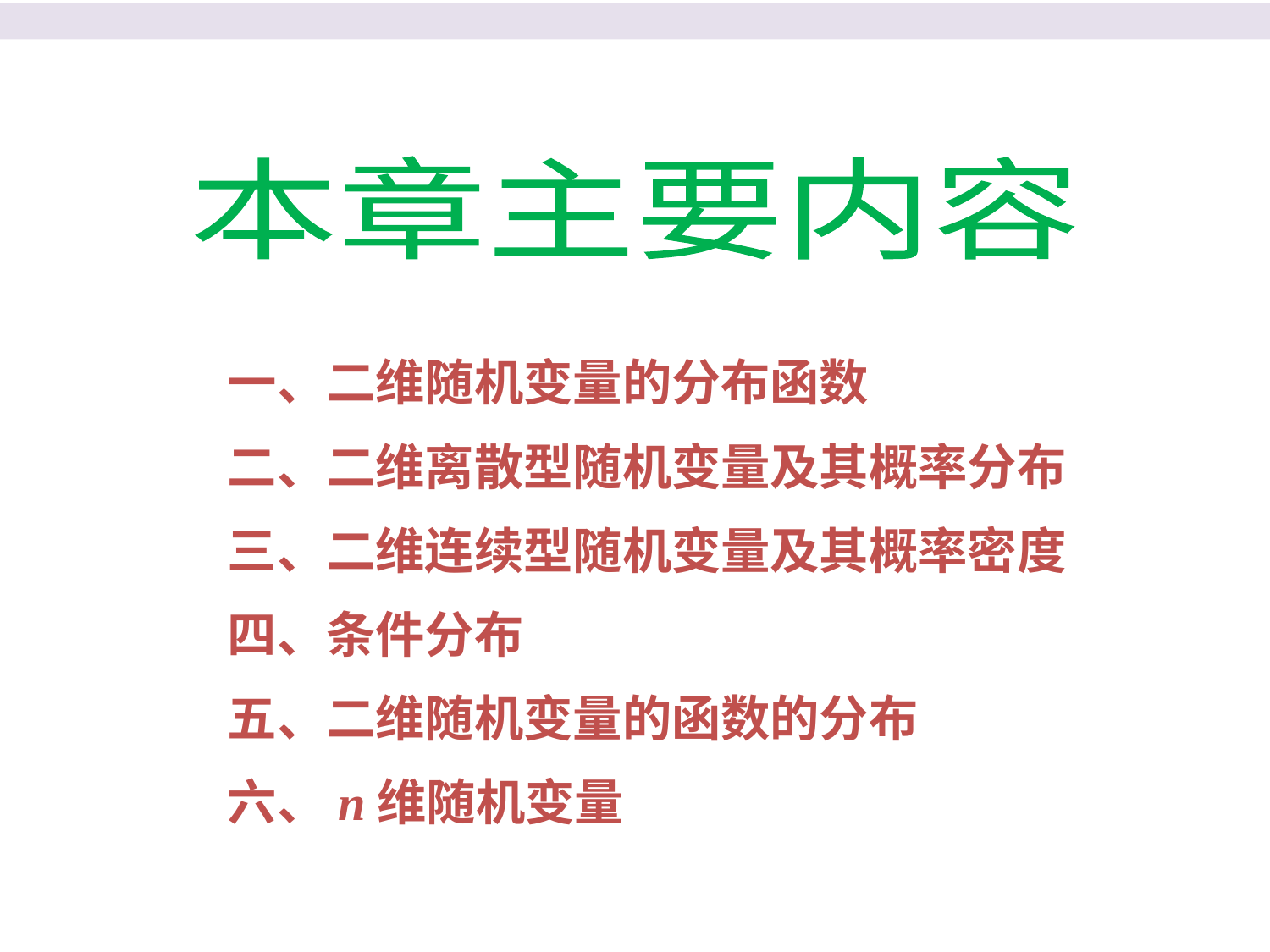

本章主要内容
一、二维随机变量的分布函数
二、二维离散型随机变量及其概率分布
三、二维连续型随机变量及其概率密度
四、条件分布
五、二维随机变量的函数的分布
六、n维随机变量